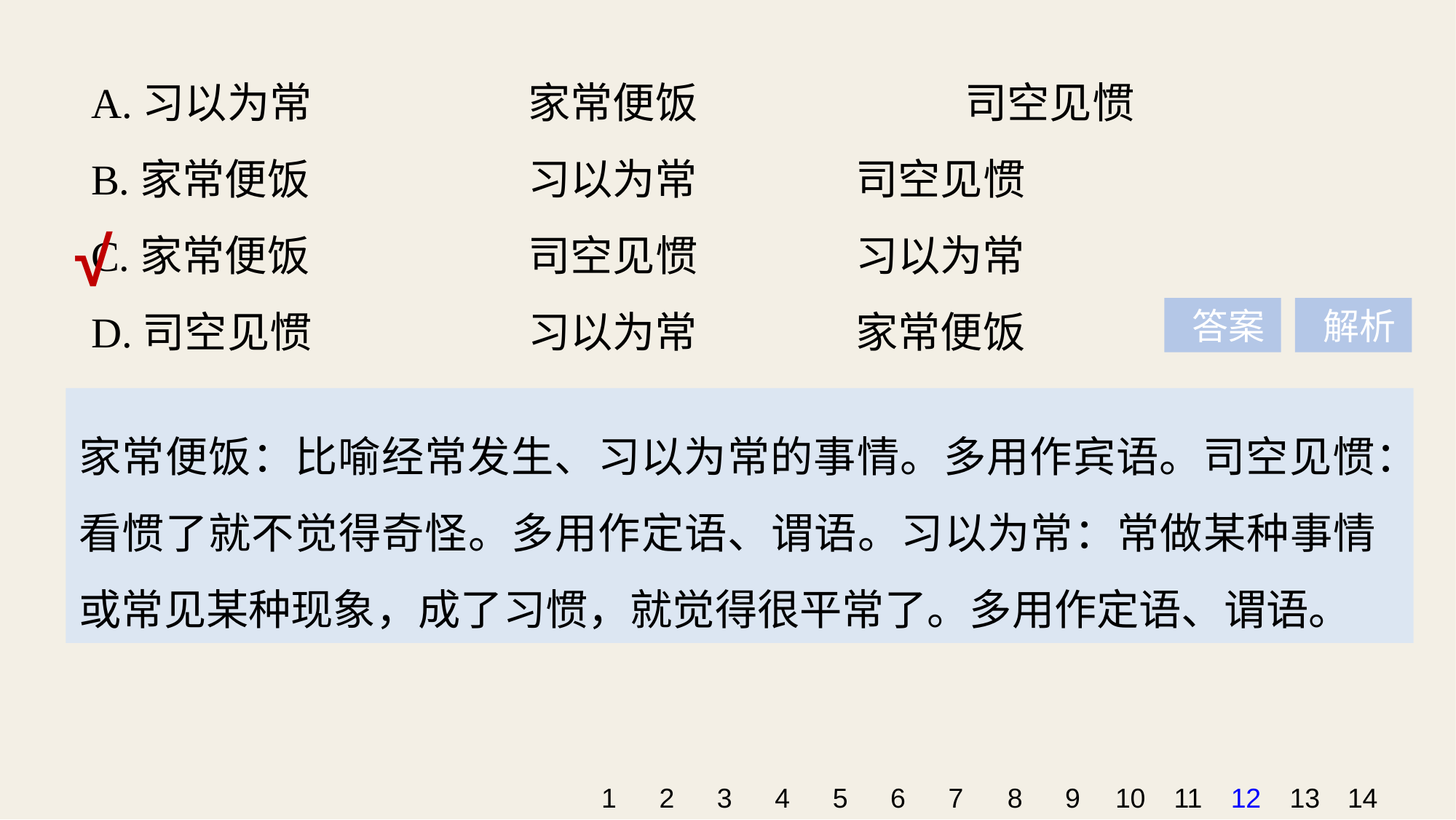

A.习以为常　　　　	家常便饭　　　　	司空见惯
B.家常便饭  		习以为常  		司空见惯
C.家常便饭  		司空见惯  		习以为常
D.司空见惯  		习以为常  		家常便饭
√
 答案
 解析

家常便饭：比喻经常发生、习以为常的事情。多用作宾语。司空见惯：看惯了就不觉得奇怪。多用作定语、谓语。习以为常：常做某种事情或常见某种现象，成了习惯，就觉得很平常了。多用作定语、谓语。
1
2
3
4
5
6
7
8
9
10
11
12
13
14